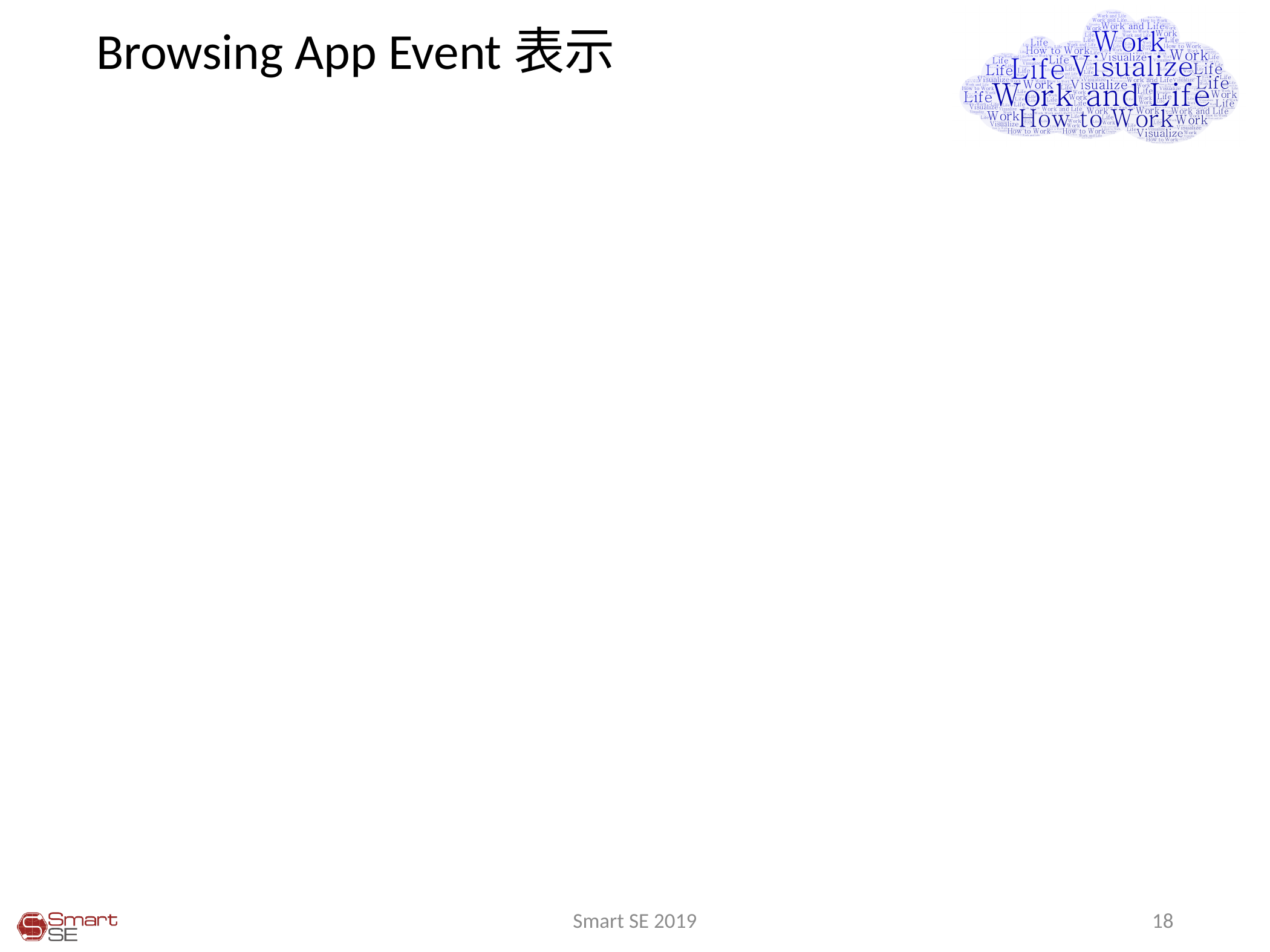

# Browsing App Event表示
Smart SE 2019
18